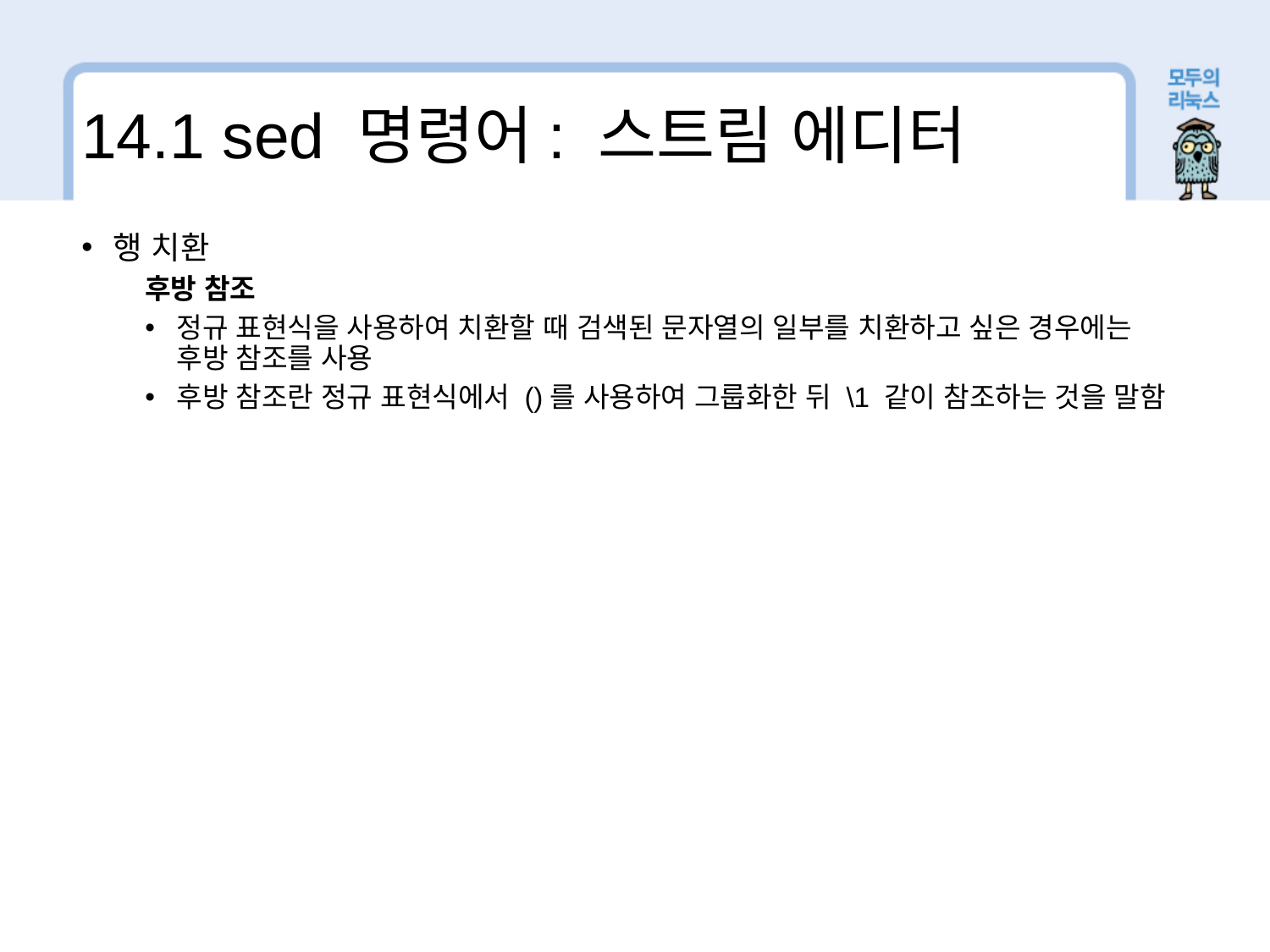

14.1 sed 명령어: 스트림 에디터
행 치환
후방 참조
정규 표현식을 사용하여 치환할 때 검색된 문자열의 일부를 치환하고 싶은 경우에는 후방 참조를 사용
후방 참조란 정규 표현식에서 ()를 사용하여 그룹화한 뒤 \1 같이 참조하는 것을 말함